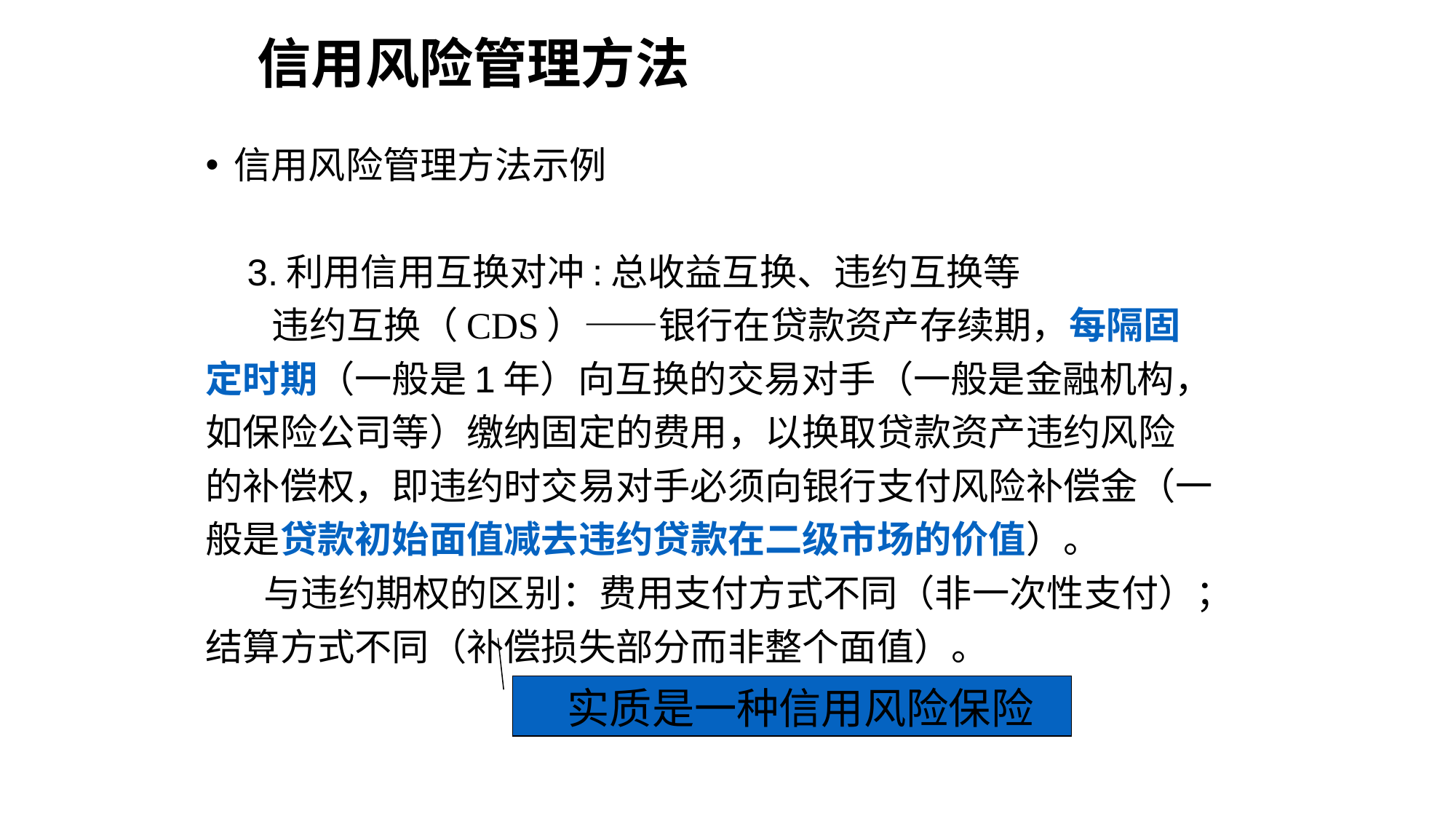

信用风险管理方法

信用风险管理方法示例

    3.利用信用互换对冲:总收益互换、违约互换等
       违约互换（CDS）——银行在贷款资产存续期，每隔固
定时期（一般是1年）向互换的交易对手（一般是金融机构，
如保险公司等）缴纳固定的费用，以换取贷款资产违约风险
的补偿权，即违约时交易对手必须向银行支付风险补偿金（一
般是贷款初始面值减去违约贷款在二级市场的价值）。
      与违约期权的区别：费用支付方式不同（非一次性支付）；
结算方式不同（补偿损失部分而非整个面值）。
实质是一种信用风险保险